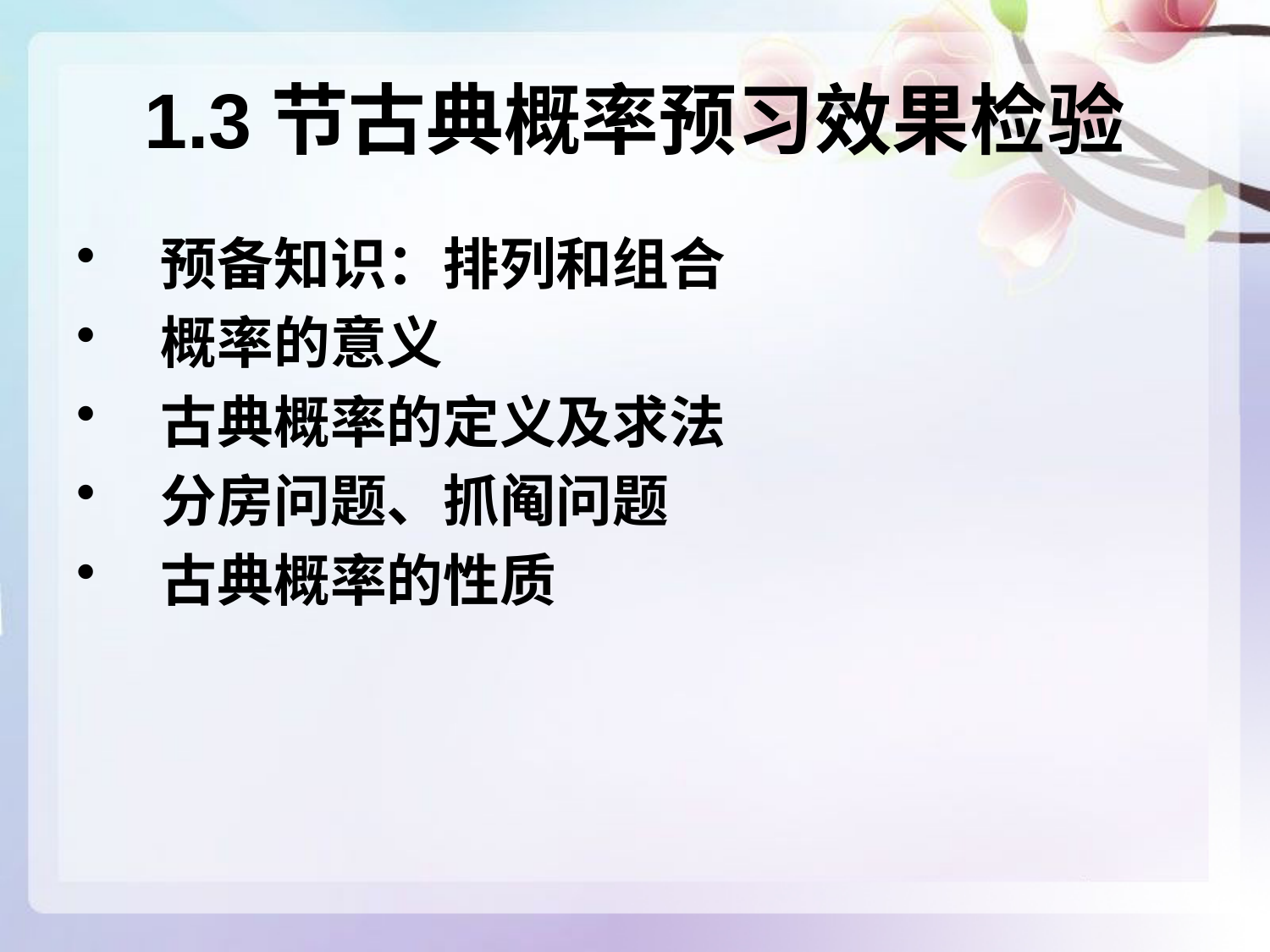

# 1.3节古典概率预习效果检验
预备知识：排列和组合
概率的意义
古典概率的定义及求法
分房问题、抓阄问题
古典概率的性质